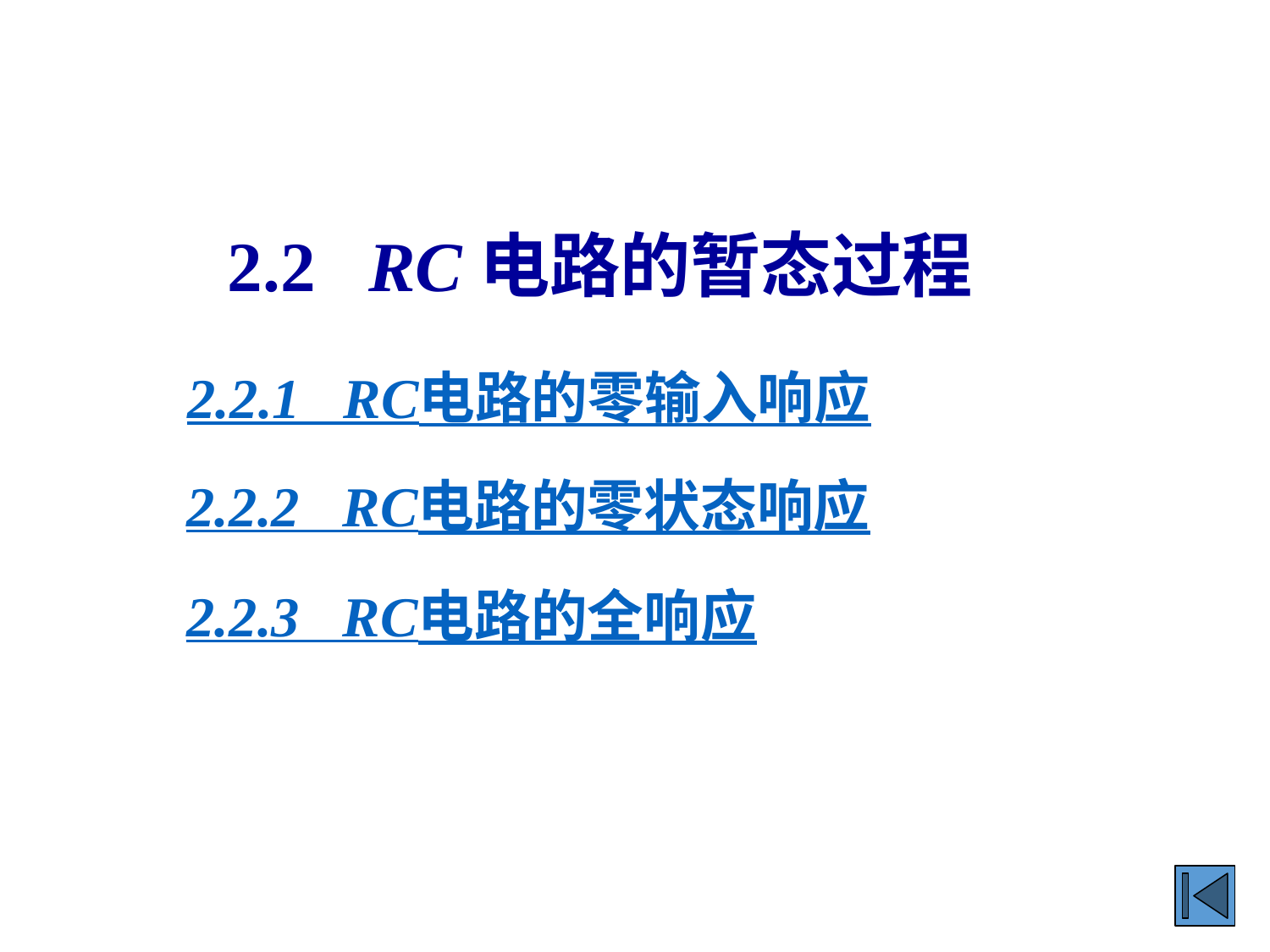

2.2   RC电路的暂态过程
2.2.1   RC电路的零输入响应
2.2.2   RC电路的零状态响应
2.2.3   RC电路的全响应